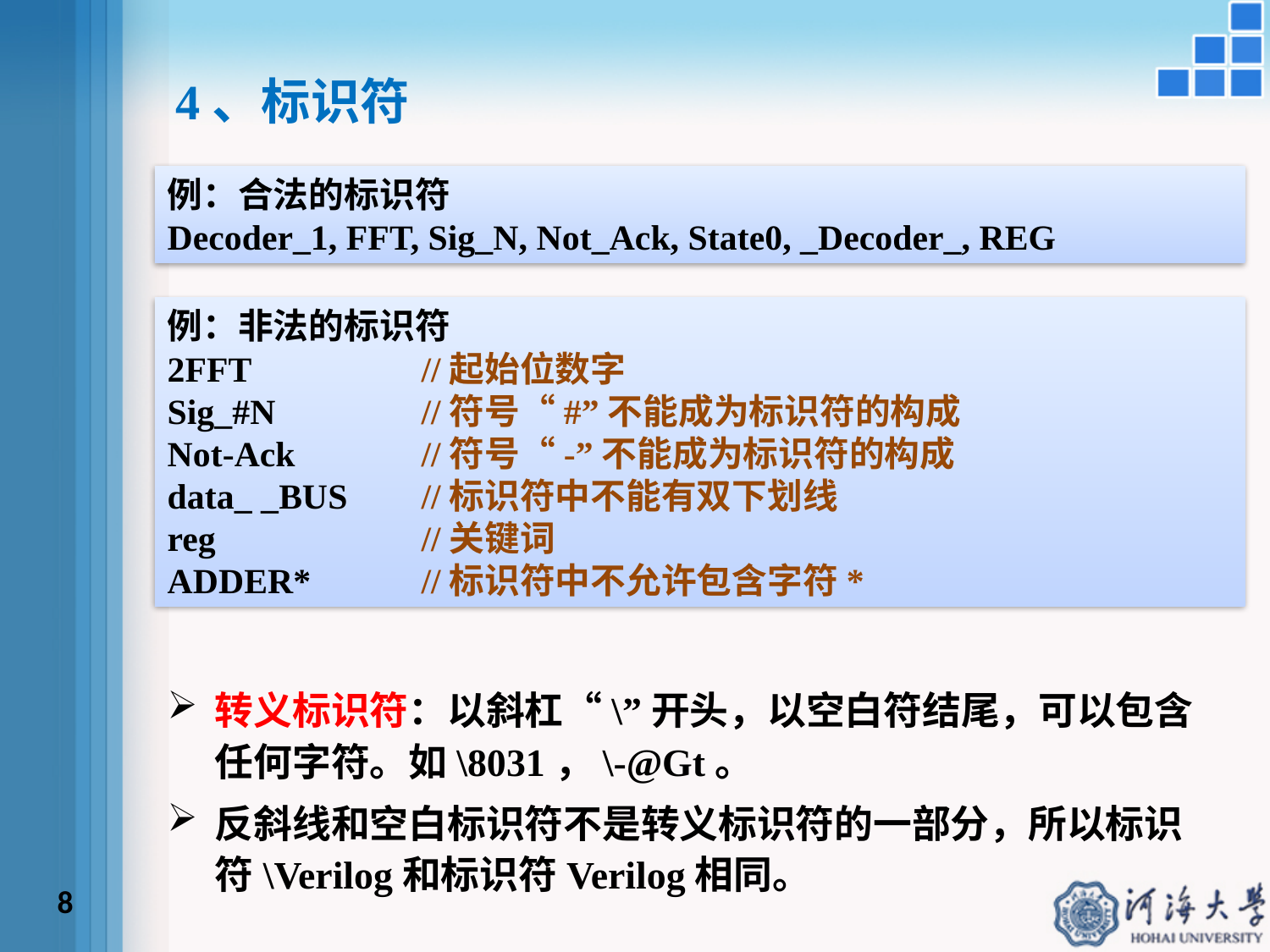

4、标识符
例：合法的标识符
Decoder_1, FFT, Sig_N, Not_Ack, State0, _Decoder_, REG
例：非法的标识符
2FFT		//起始位数字
Sig_#N		//符号“#”不能成为标识符的构成
Not-Ack	//符号“-”不能成为标识符的构成
data_ _BUS	//标识符中不能有双下划线
reg		//关键词
ADDER*	//标识符中不允许包含字符*
转义标识符：以斜杠“\”开头，以空白符结尾，可以包含任何字符。如\8031，\-@Gt。
反斜线和空白标识符不是转义标识符的一部分，所以标识符\Verilog和标识符Verilog相同。
8